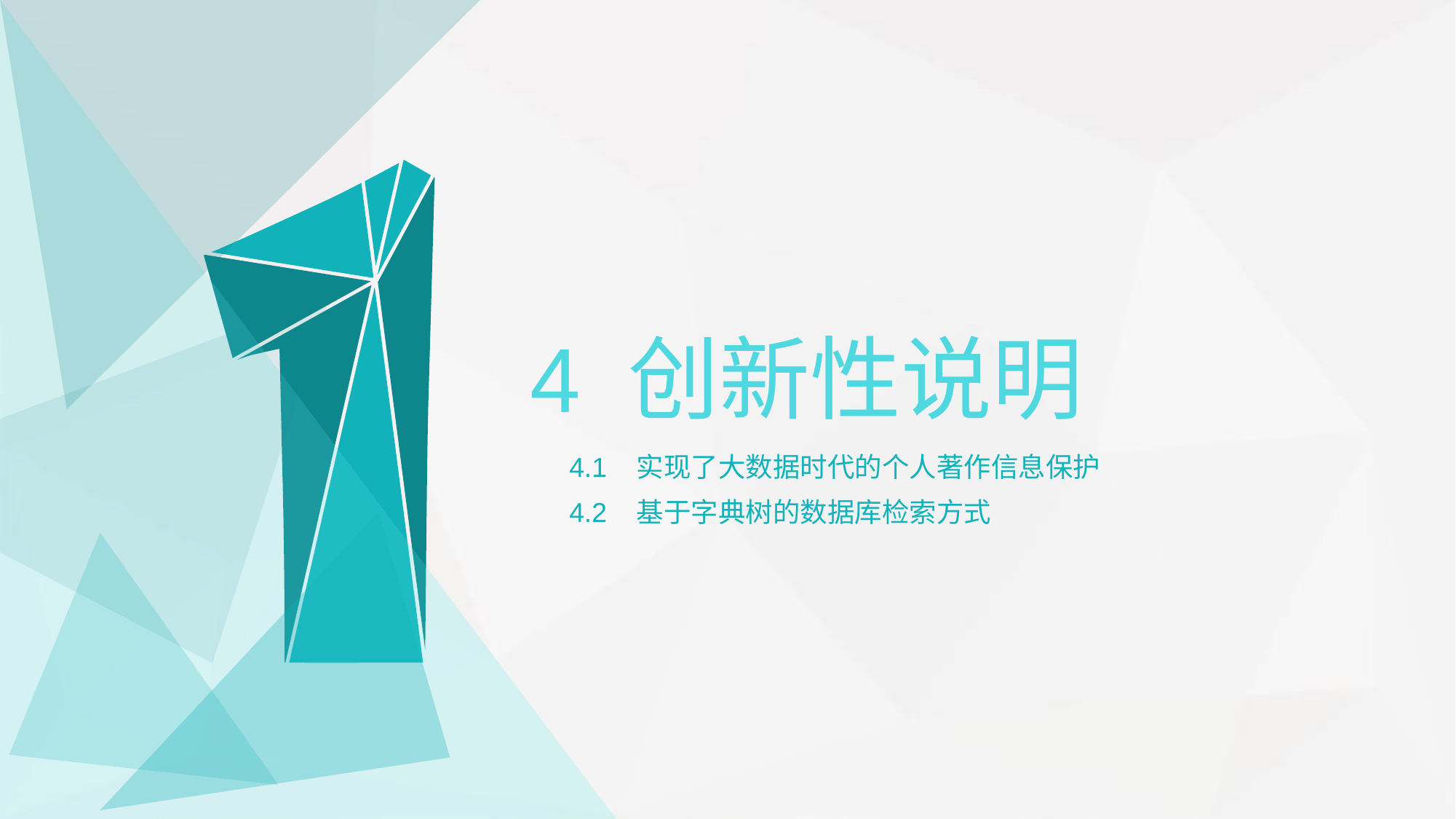

# 4 创新性说明
4.1   实现了大数据时代的个人著作信息保护
4.2   基于字典树的数据库检索方式